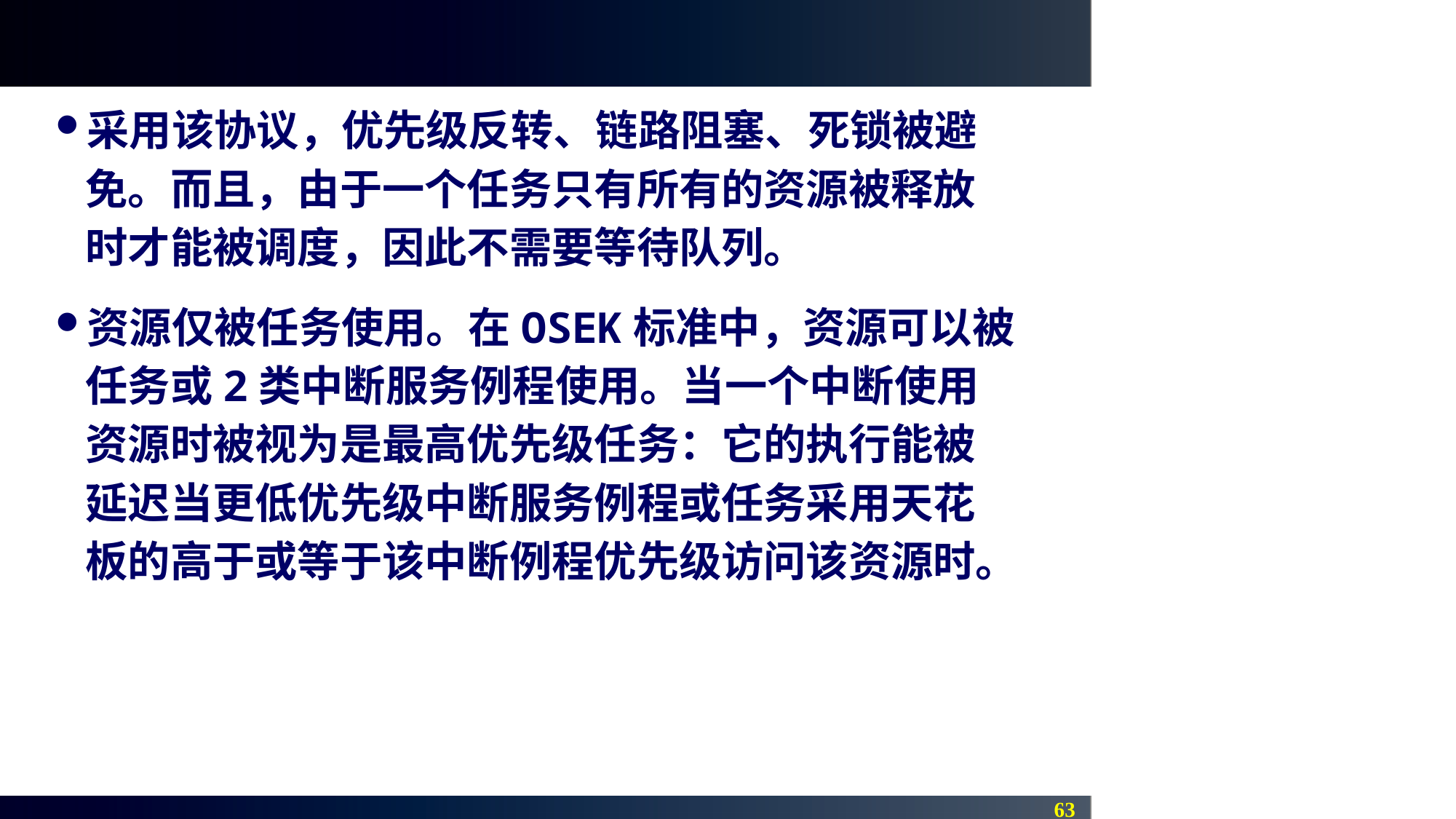

采用该协议，优先级反转、链路阻塞、死锁被避免。而且，由于一个任务只有所有的资源被释放时才能被调度，因此不需要等待队列。
资源仅被任务使用。在OSEK标准中，资源可以被任务或2类中断服务例程使用。当一个中断使用资源时被视为是最高优先级任务：它的执行能被延迟当更低优先级中断服务例程或任务采用天花板的高于或等于该中断例程优先级访问该资源时。